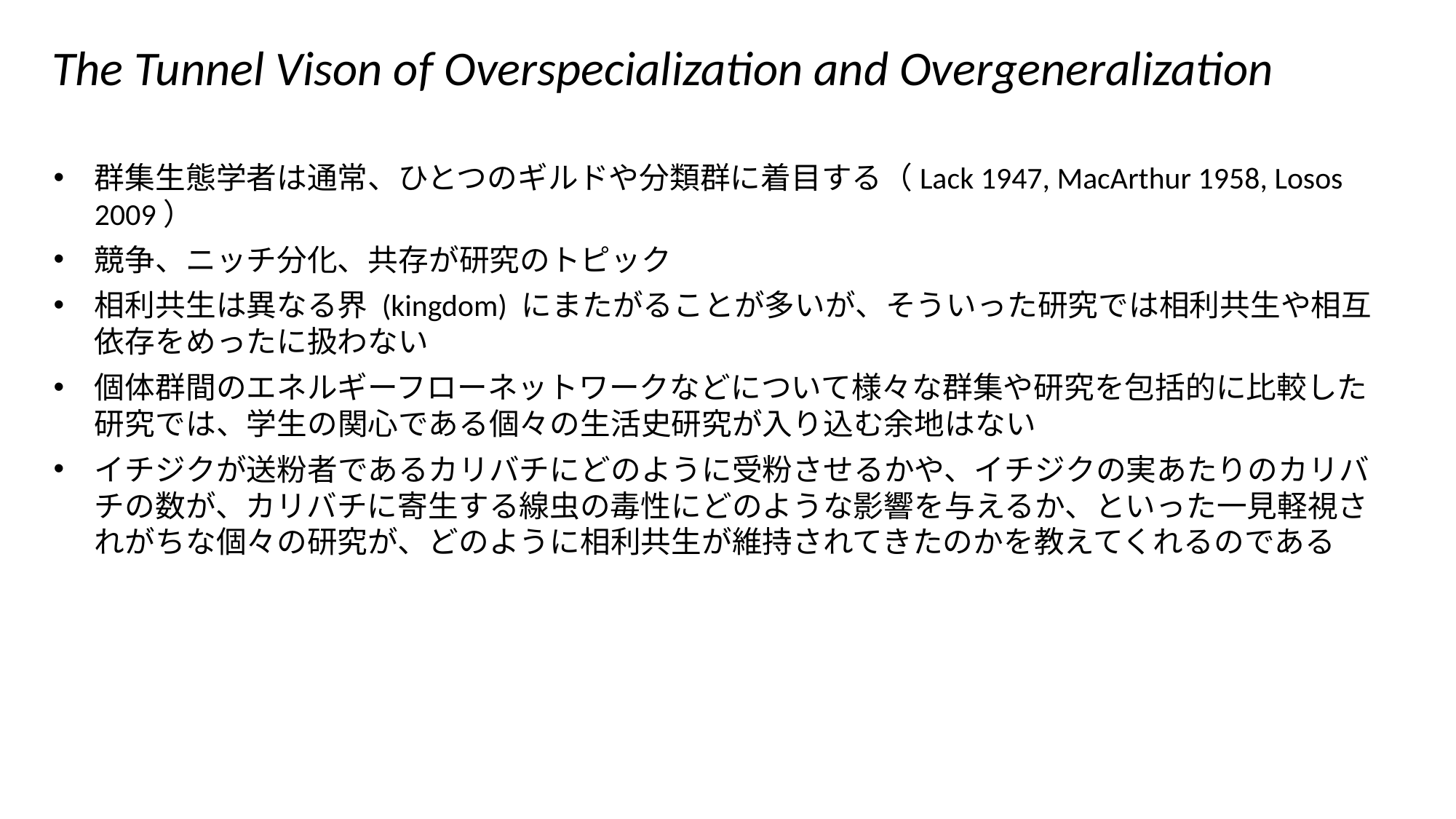

The Tunnel Vison of Overspecialization and Overgeneralization
群集生態学者は通常、ひとつのギルドや分類群に着目する（Lack 1947, MacArthur 1958, Losos 2009）
競争、ニッチ分化、共存が研究のトピック
相利共生は異なる界 (kingdom) にまたがることが多いが、そういった研究では相利共生や相互依存をめったに扱わない
個体群間のエネルギーフローネットワークなどについて様々な群集や研究を包括的に比較した研究では、学生の関心である個々の生活史研究が入り込む余地はない
イチジクが送粉者であるカリバチにどのように受粉させるかや、イチジクの実あたりのカリバチの数が、カリバチに寄生する線虫の毒性にどのような影響を与えるか、といった一見軽視されがちな個々の研究が、どのように相利共生が維持されてきたのかを教えてくれるのである